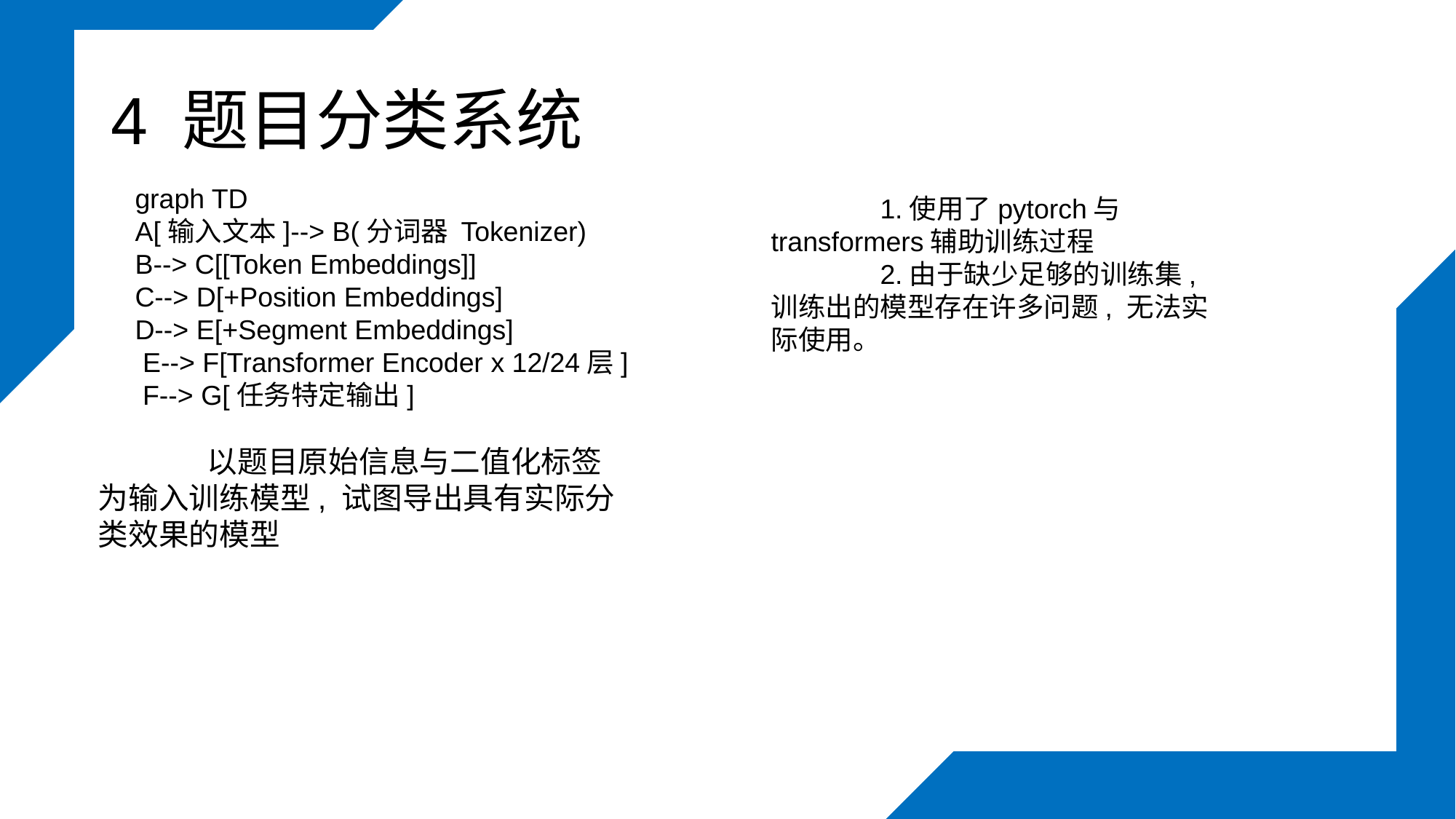

# 4 题目分类系统
graph TD
A[输入文本]--> B(分词器 Tokenizer)
B--> C[[Token Embeddings]]
C--> D[+Position Embeddings]
D--> E[+Segment Embeddings]
 E--> F[Transformer Encoder x 12/24层]
 F--> G[任务特定输出]
	1.使用了pytorch与transformers辅助训练过程
	2.由于缺少足够的训练集, 训练出的模型存在许多问题, 无法实际使用。
	以题目原始信息与二值化标签为输入训练模型, 试图导出具有实际分类效果的模型